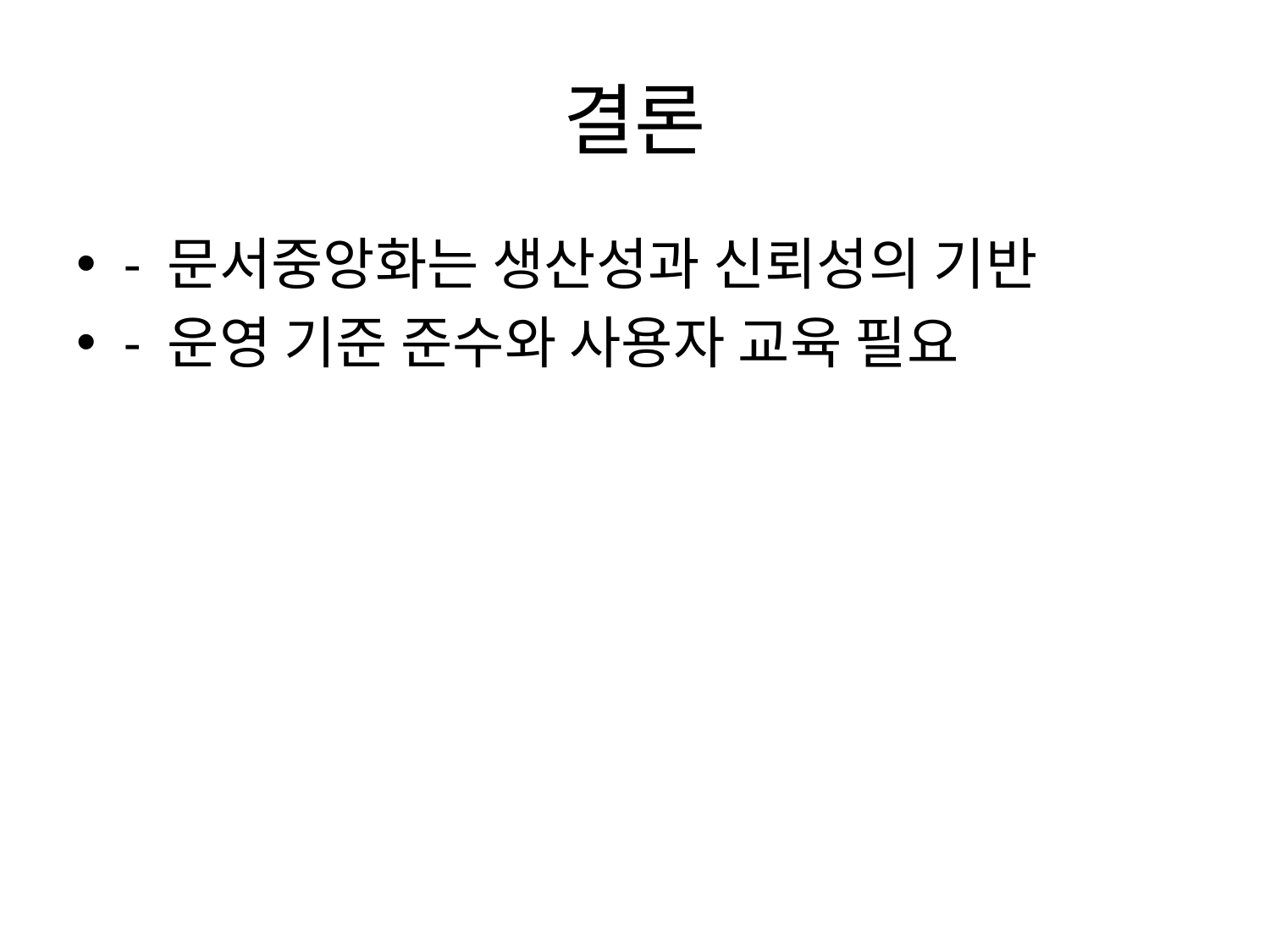

# 결론
- 문서중앙화는 생산성과 신뢰성의 기반
- 운영 기준 준수와 사용자 교육 필요